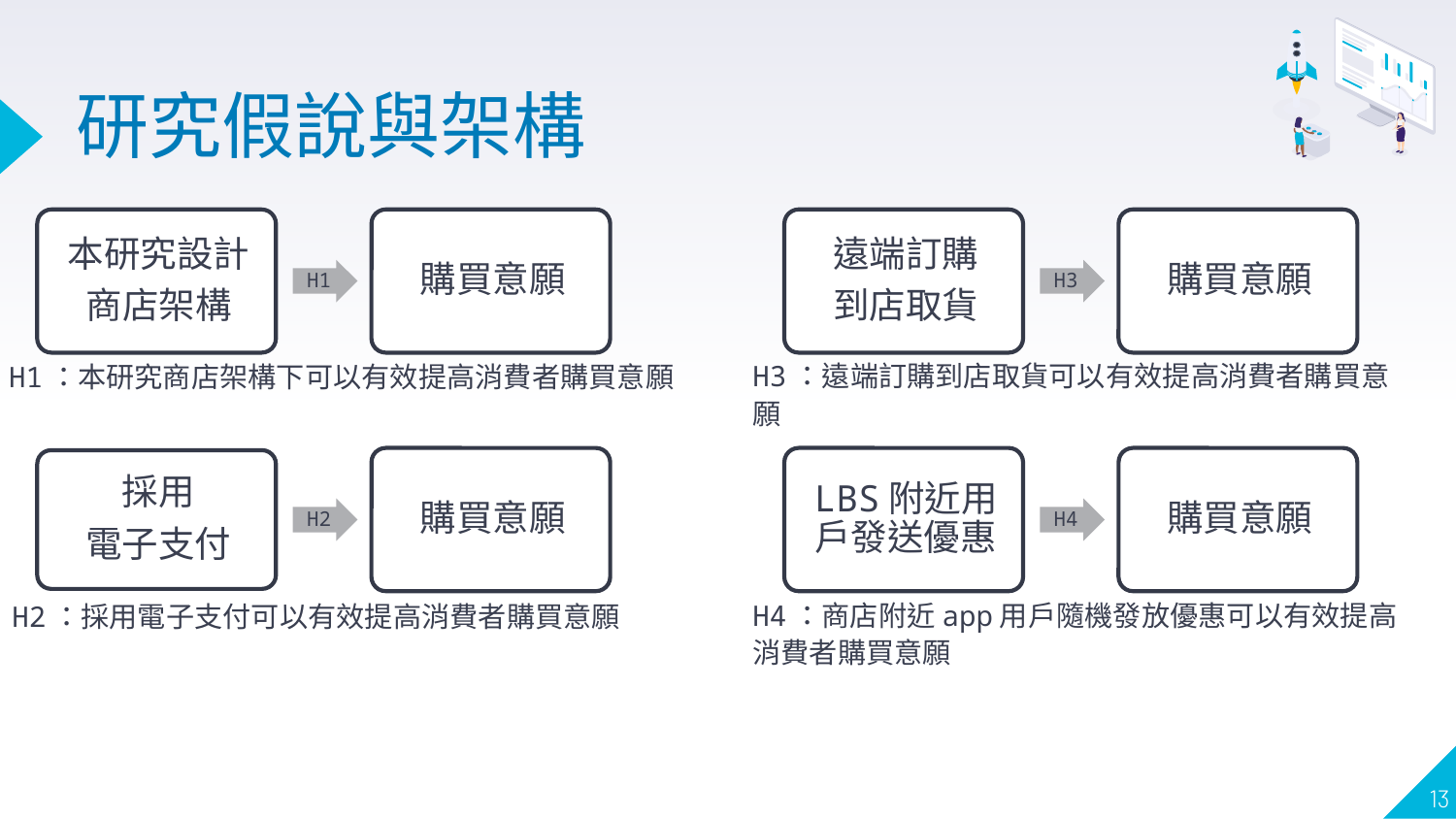

# 研究假說與架構
本研究設計
商店架構
H1
購買意願
遠端訂購
到店取貨
H3
購買意願
H3：遠端訂購到店取貨可以有效提高消費者購買意願
H1：本研究商店架構下可以有效提高消費者購買意願
採用
電子支付
H2
購買意願
LBS附近用戶發送優惠
H4
購買意願
H4：商店附近app用戶隨機發放優惠可以有效提高消費者購買意願
H2：採用電子支付可以有效提高消費者購買意願
13